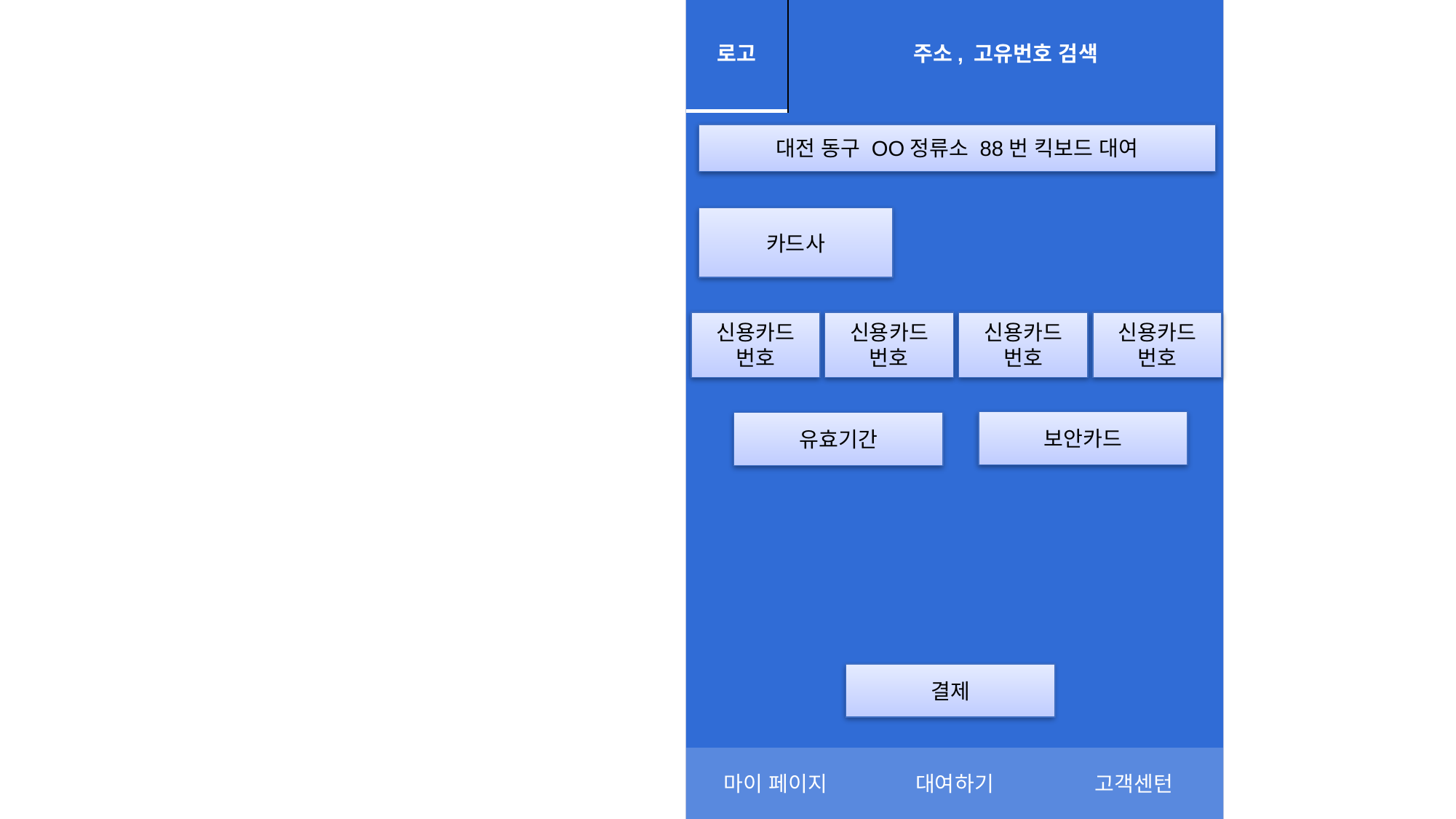

| 로고 | 주소, 고유번호 검색 |
| --- | --- |
|  |  |  |
| --- | --- | --- |
| 마이 페이지 | 대여하기 | 고객센턴 |
대전 동구 OO정류소 88번 킥보드 대여
카드사
신용카드 번호
신용카드 번호
신용카드 번호
신용카드 번호
보안카드
유효기간
결제